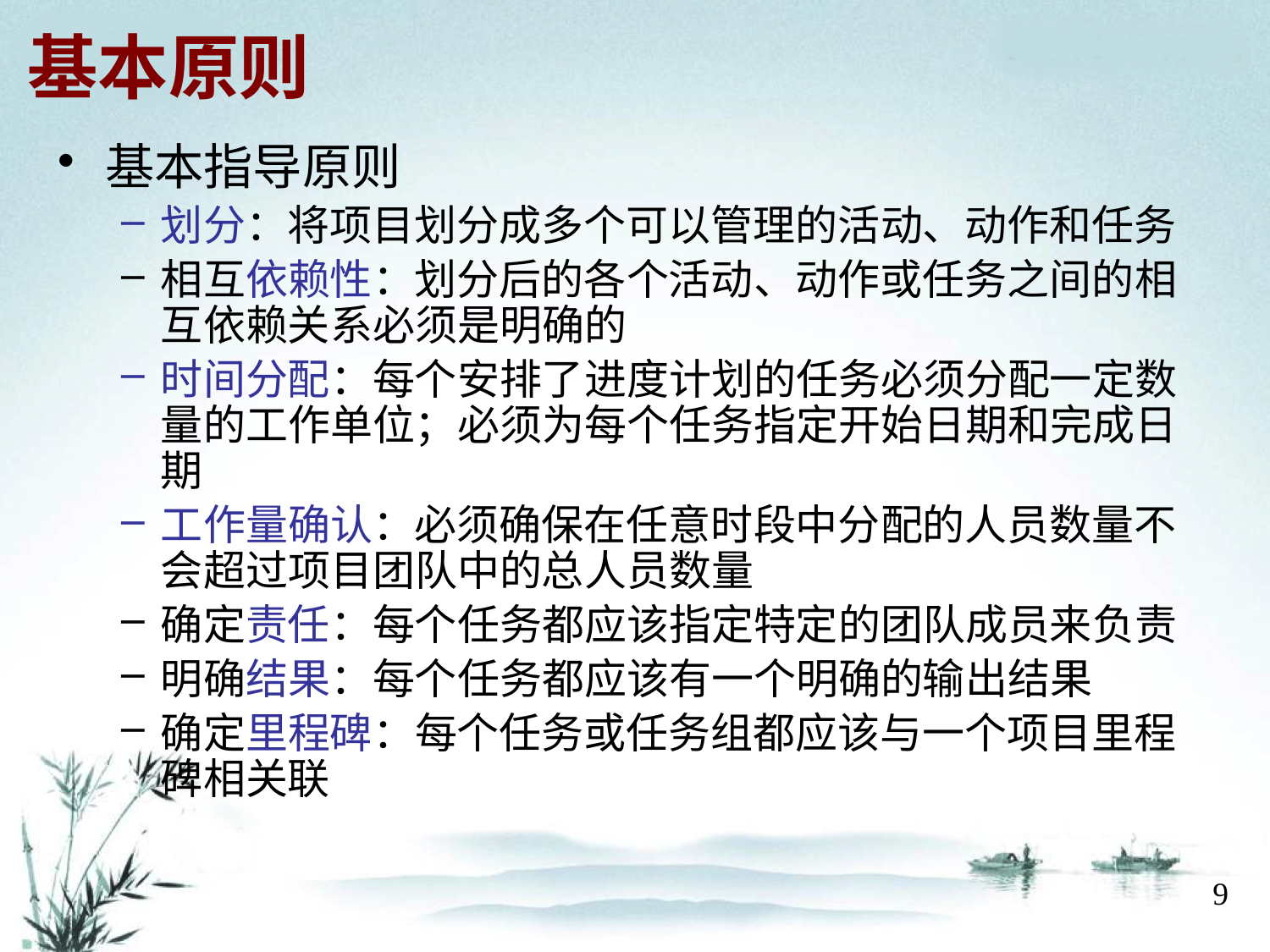

# 基本原则
基本指导原则
划分：将项目划分成多个可以管理的活动、动作和任务
相互依赖性：划分后的各个活动、动作或任务之间的相互依赖关系必须是明确的
时间分配：每个安排了进度计划的任务必须分配一定数量的工作单位；必须为每个任务指定开始日期和完成日期
工作量确认：必须确保在任意时段中分配的人员数量不会超过项目团队中的总人员数量
确定责任：每个任务都应该指定特定的团队成员来负责
明确结果：每个任务都应该有一个明确的输出结果
确定里程碑：每个任务或任务组都应该与一个项目里程碑相关联

9